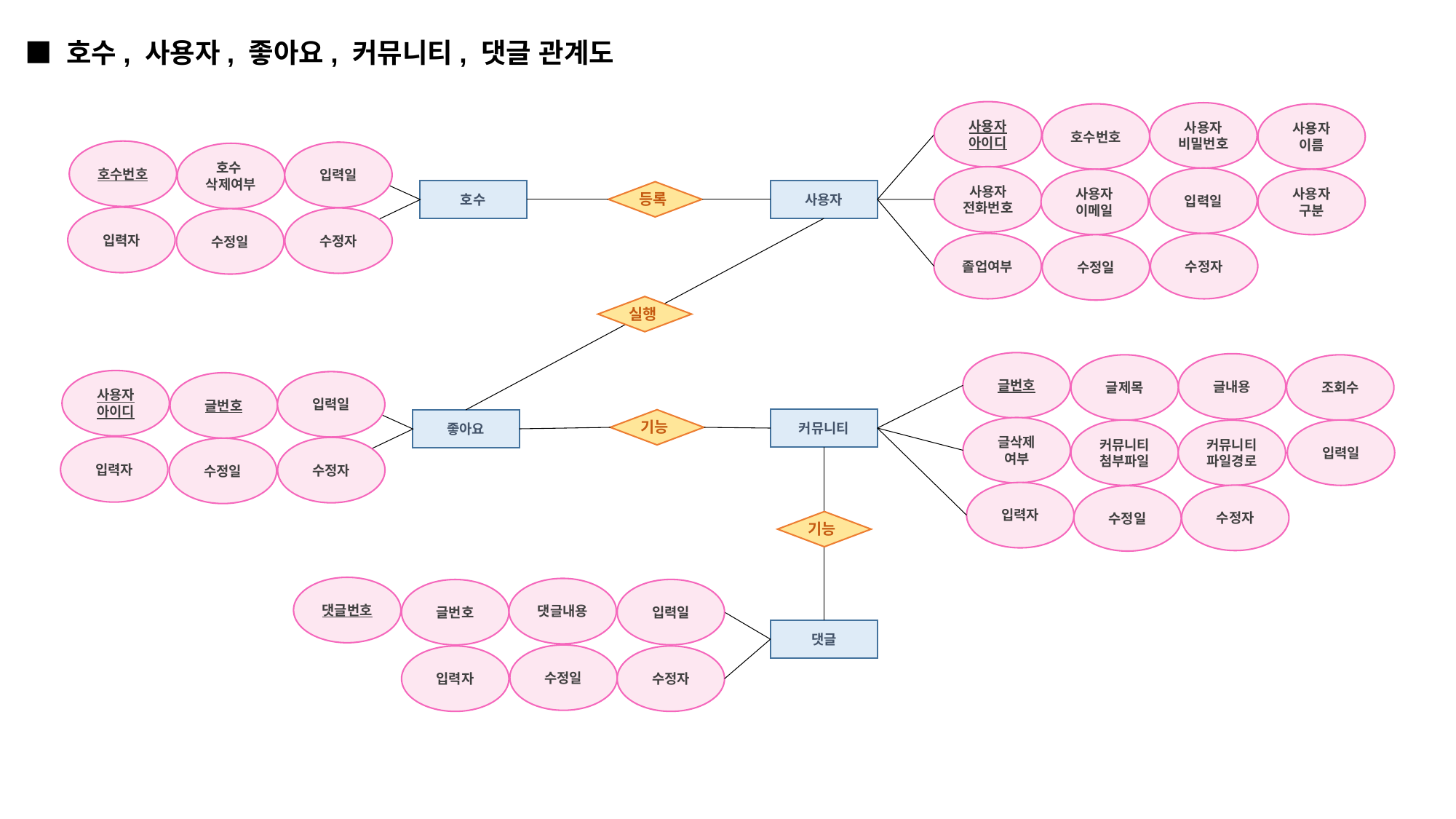

■ 호수, 사용자, 좋아요, 커뮤니티, 댓글 관계도
사용자
아이디
사용자
비밀번호
사용자
이름
호수번호
호수번호
입력일
호수
삭제여부
사용자
전화번호
입력일
사용자
구분
사용자
이메일
호수
사용자

등록
입력자
수정자
수정일
수정자
졸업여부
수정일

실행
글번호
글내용
글제목
조회수
사용자
아이디
입력일
글번호
커뮤니티

기능
좋아요
글삭제
여부
커뮤니티
첨부파일
입력일
커뮤니티
파일경로
입력자
수정자
수정일
입력자
수정자
수정일

기능
댓글번호
댓글내용
입력일
글번호
댓글
수정일
입력자
수정자